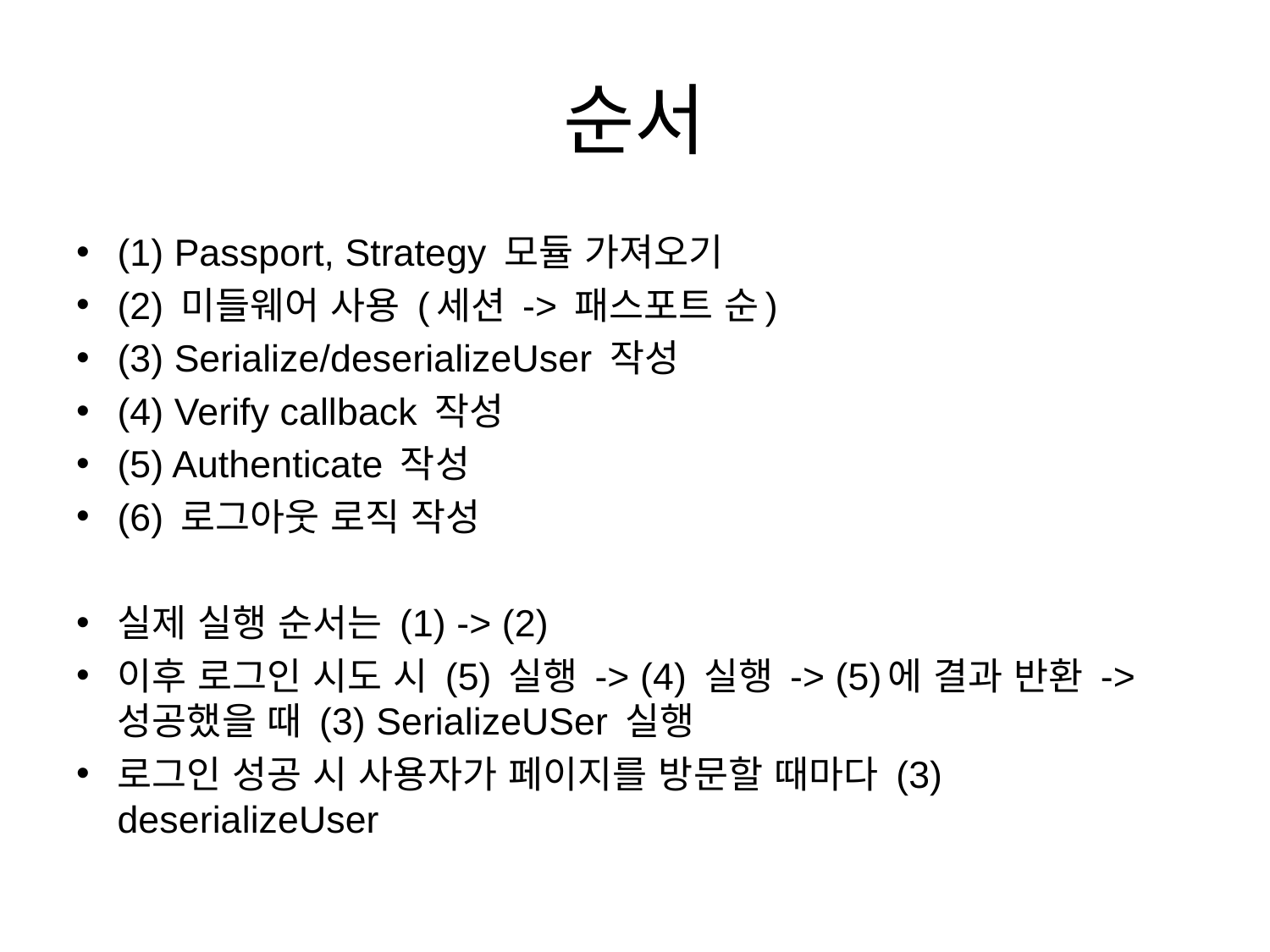

# 순서
(1) Passport, Strategy 모듈 가져오기
(2) 미들웨어 사용 (세션 -> 패스포트 순)
(3) Serialize/deserializeUser 작성
(4) Verify callback 작성
(5) Authenticate 작성
(6) 로그아웃 로직 작성

실제 실행 순서는 (1) -> (2)
이후 로그인 시도 시 (5) 실행 -> (4) 실행 -> (5)에 결과 반환 -> 성공했을 때 (3) SerializeUSer 실행
로그인 성공 시 사용자가 페이지를 방문할 때마다 (3) deserializeUser